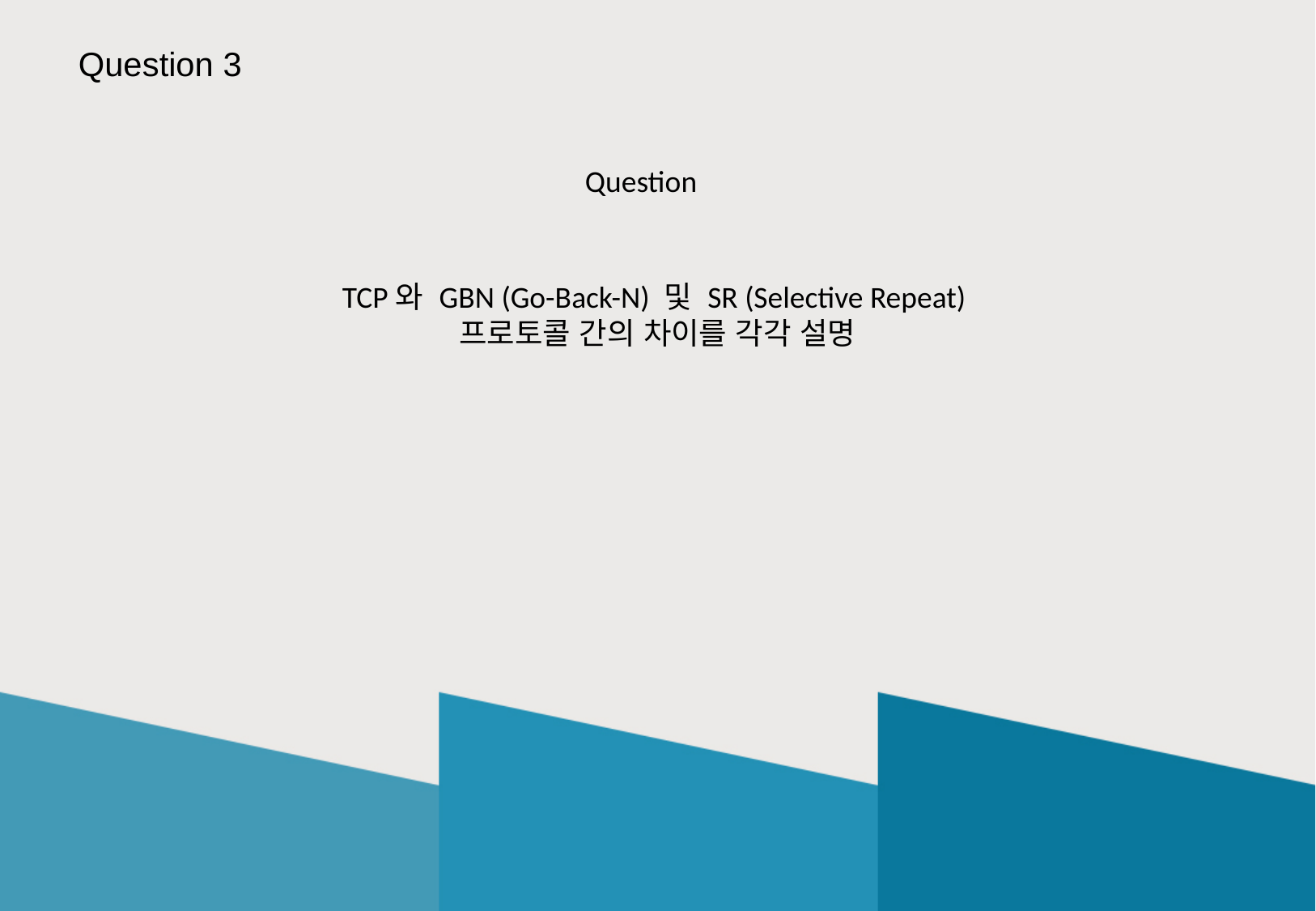

Question 3
Question
TCP와 GBN (Go-Back-N) 및 SR (Selective Repeat)
프로토콜 간의 차이를 각각 설명